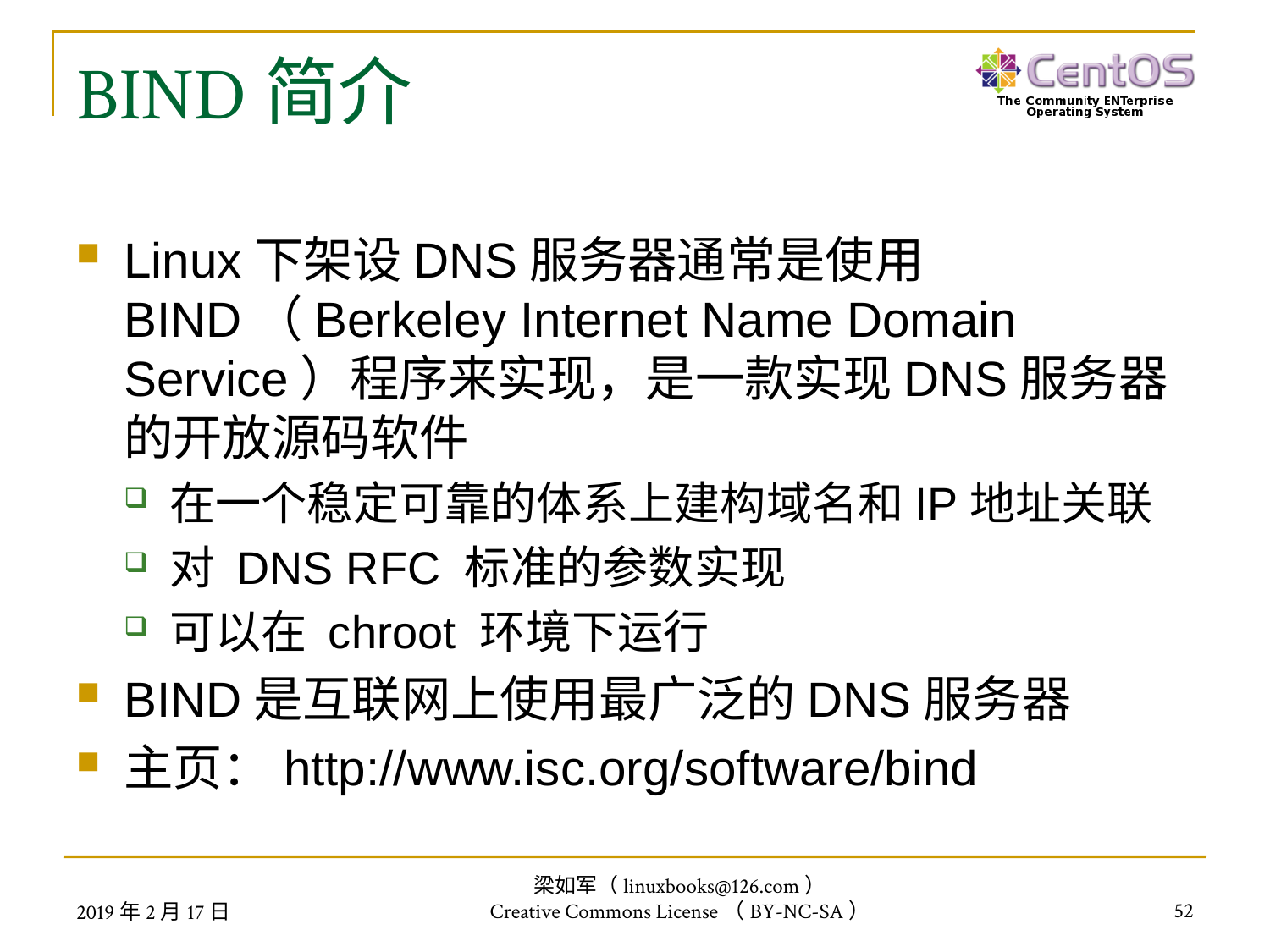

# BIND简介
Linux下架设DNS服务器通常是使用 BIND（Berkeley Internet Name Domain Service）程序来实现，是一款实现DNS服务器的开放源码软件
在一个稳定可靠的体系上建构域名和IP地址关联
对 DNS RFC 标准的参数实现
可以在 chroot 环境下运行
BIND是互联网上使用最广泛的DNS服务器
主页：http://www.isc.org/software/bind
梁如军（linuxbooks@126.com）
Creative Commons License（BY-NC-SA）
2019年2月17日
52